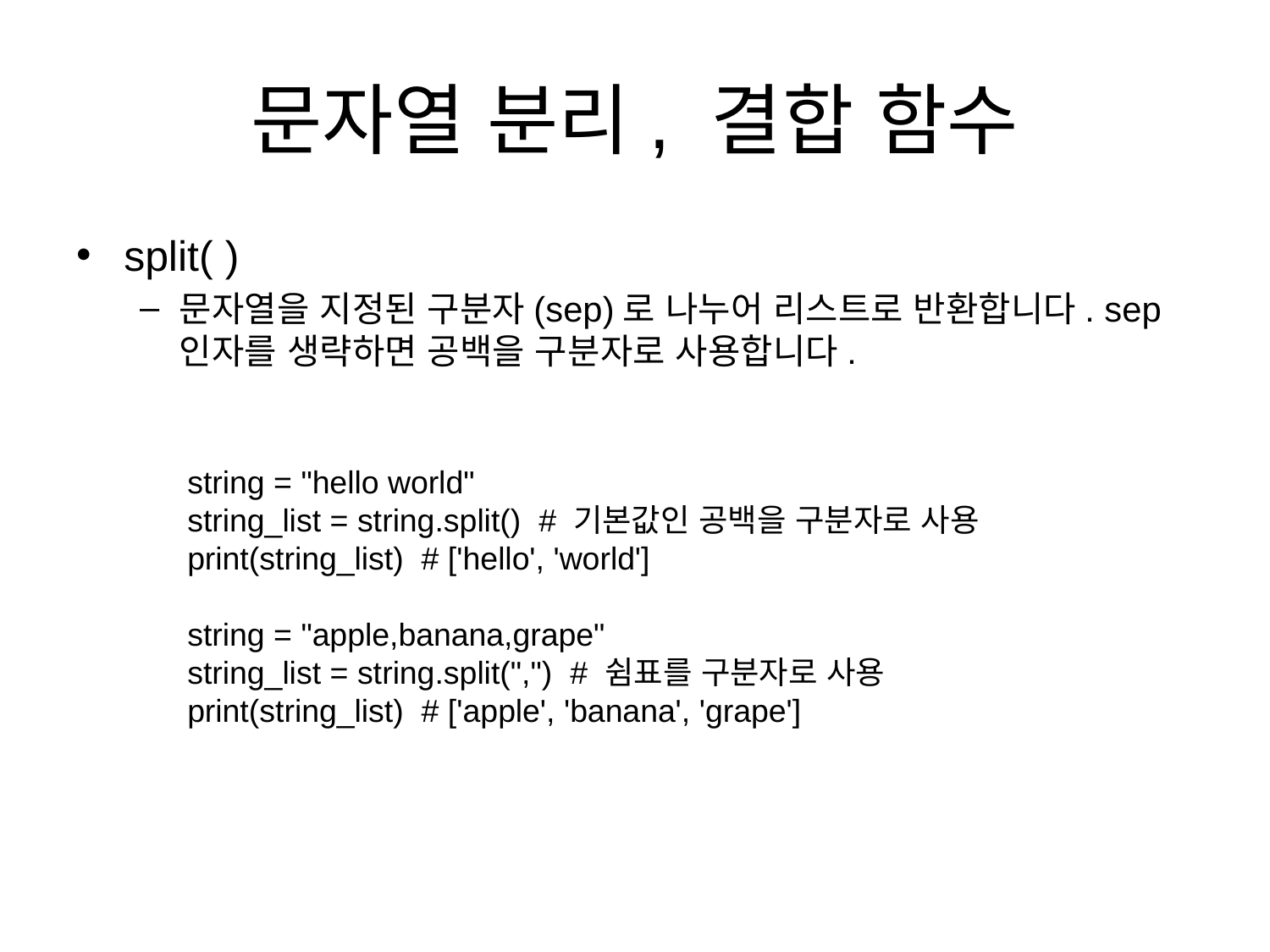

# 문자열 분리, 결합 함수
split( )
문자열을 지정된 구분자(sep)로 나누어 리스트로 반환합니다. sep 인자를 생략하면 공백을 구분자로 사용합니다.

string = "hello world"
string_list = string.split()  # 기본값인 공백을 구분자로 사용
print(string_list)  # ['hello', 'world']

string = "apple,banana,grape"
string_list = string.split(",")  # 쉼표를 구분자로 사용
print(string_list)  # ['apple', 'banana', 'grape']